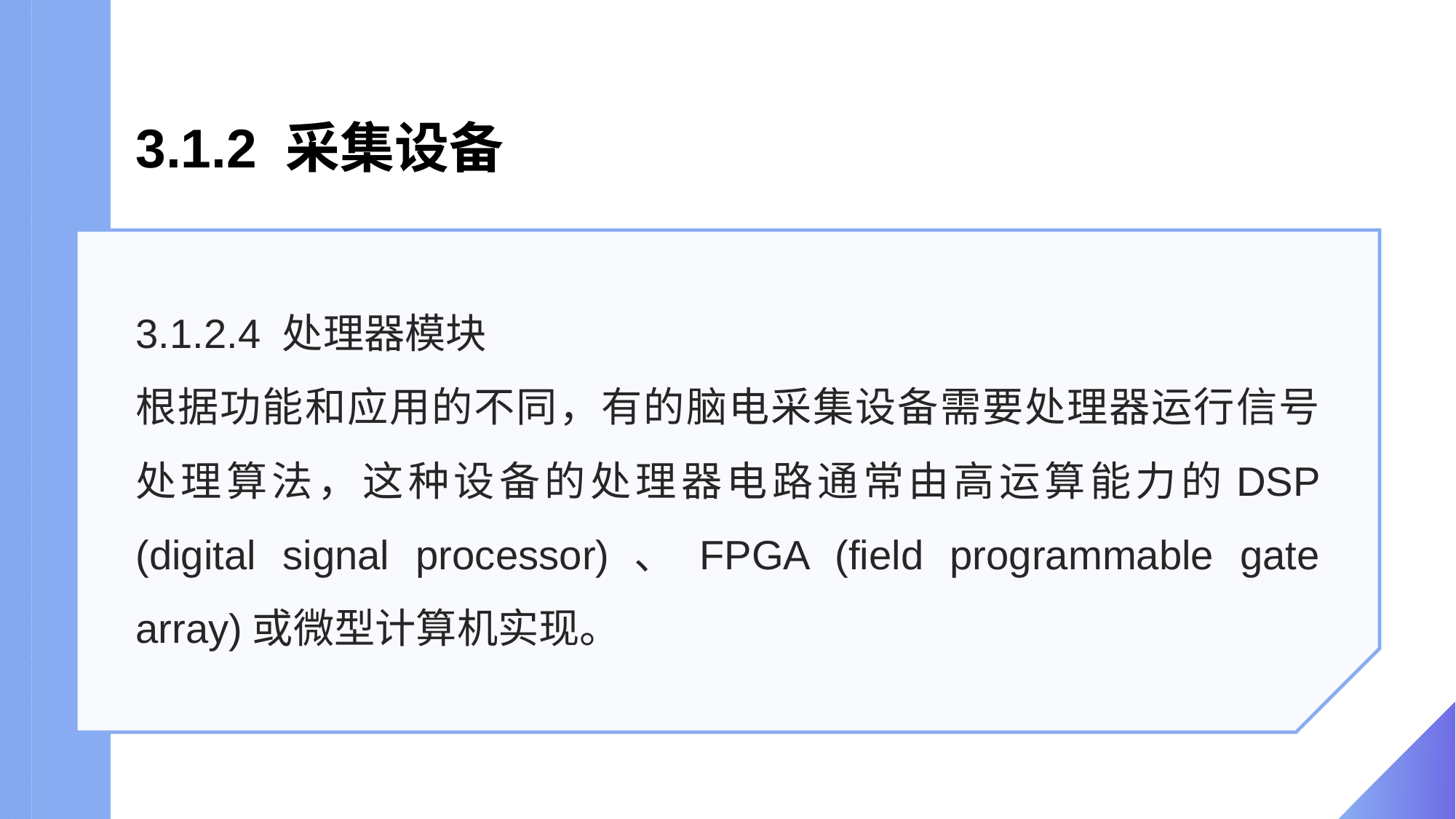

# 3.1.2 采集设备
3.1.2.4 处理器模块
根据功能和应用的不同，有的脑电采集设备需要处理器运行信号处理算法，这种设备的处理器电路通常由高运算能力的DSP (digital signal processor)、FPGA (field programmable gate array)或微型计算机实现。